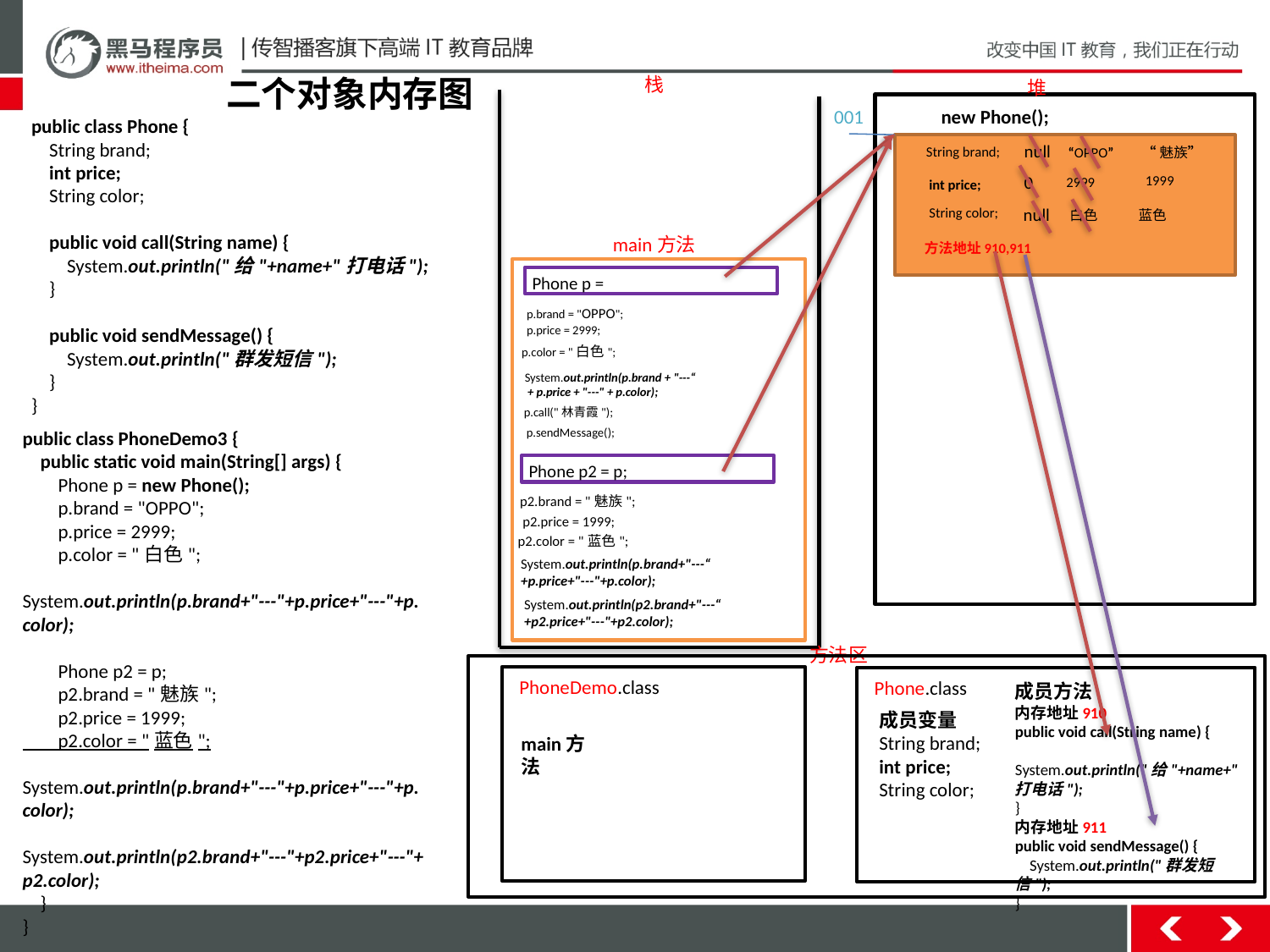

二个对象内存图
栈
堆

001
new Phone();

public class Phone {
    String brand;
    int price;
    String color;

    public void call(String name) {
        System.out.println("给"+name+"打电话");
    }

    public void sendMessage() {
        System.out.println("群发短信");
    }
}
null
001
String brand;
“魅族”
“OPPO”
0
1999
2999
int price;
null
String color;
白色
蓝色
main方法

方法地址910,911
Phone p =

p.brand = "OPPO";
p.price = 2999;
p.color = "白色";
System.out.println(p.brand + "---“
 + p.price + "---" + p.color);
p.call("林青霞");
p.sendMessage();
public class PhoneDemo3 {
    public static void main(String[] args) {
        Phone p = new Phone();
        p.brand = "OPPO";
        p.price = 2999;
        p.color = "白色";
        System.out.println(p.brand+"---"+p.price+"---"+p.color);

        Phone p2 = p;
        p2.brand = "魅族";
        p2.price = 1999;
        p2.color = "蓝色";
        System.out.println(p.brand+"---"+p.price+"---"+p.color);
        System.out.println(p2.brand+"---"+p2.price+"---"+p2.color);
    }
}
Phone p2 = p;

p2.brand = "魅族";
call(String name)

System.out.println("给"+name+"打电话");
p2.price = 1999;
p2.color = "蓝色";
System.out.println(p.brand+"---“
+p.price+"---"+p.color);
System.out.println(p2.brand+"---“
+p2.price+"---"+p2.color);
方法区

sendMessage()

System.out.println("群发短信");

PhoneDemo.class
main方法

Phone.class
成员方法
内存地址910
public void call(String name) {
    System.out.println("给"+name+"打电话");
}
内存地址911
public void sendMessage() {
    System.out.println("群发短信");
}
成员变量
String brand;
int price;
String color;